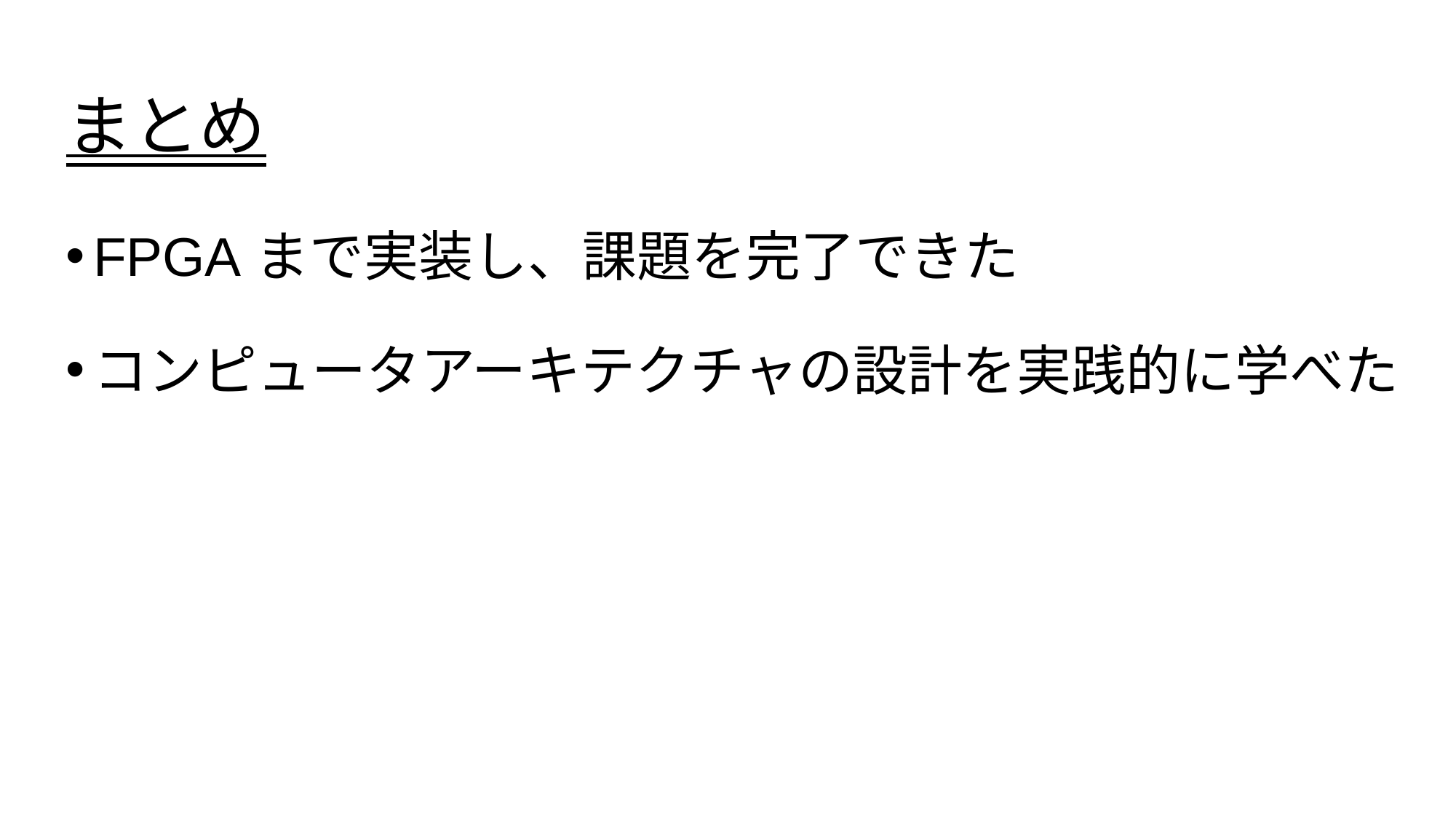

# まとめ

FPGAまで実装し、課題を完了できた
コンピュータアーキテクチャの設計を実践的に学べた